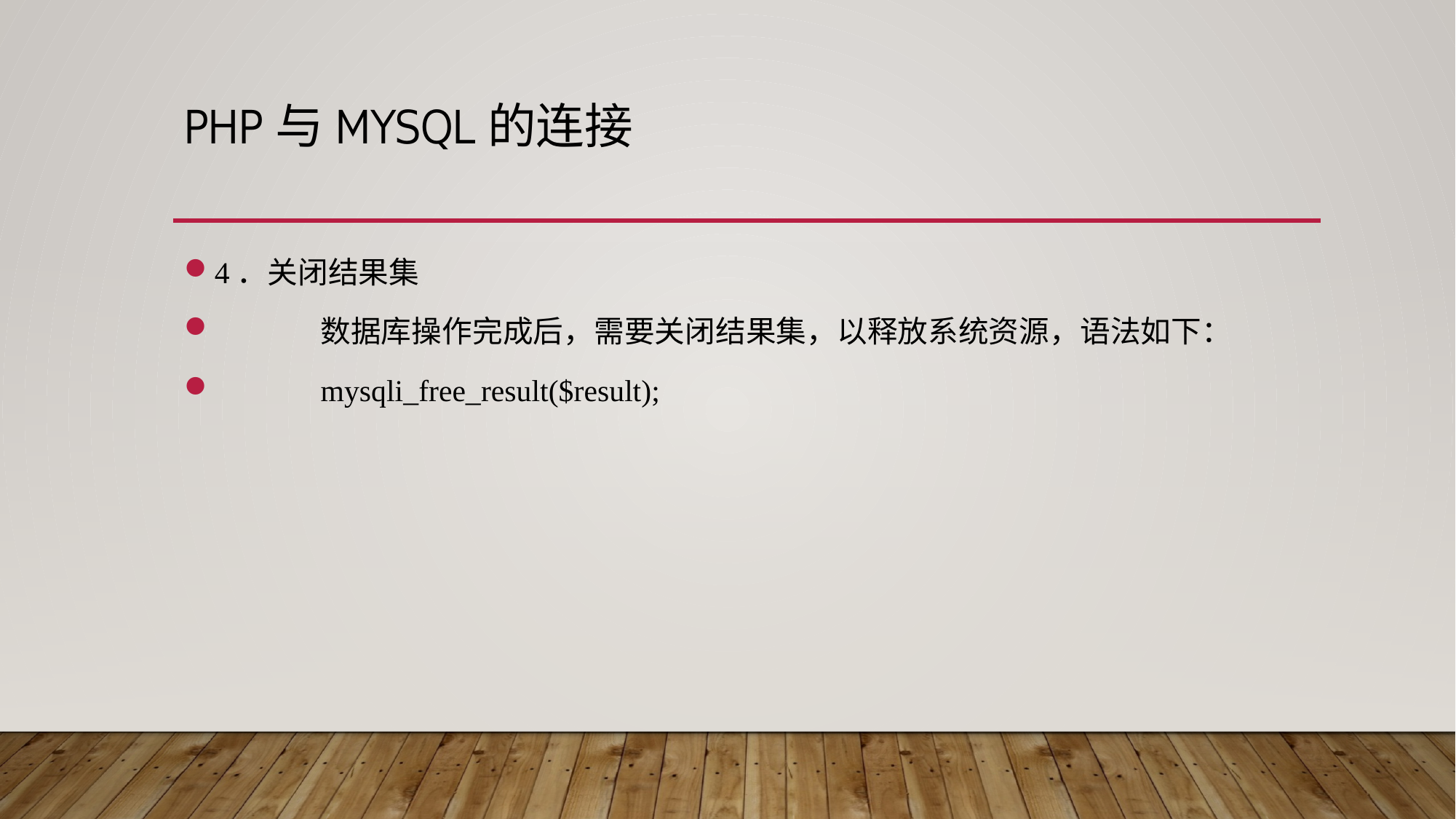

# php与mysql的连接
4．关闭结果集
	数据库操作完成后，需要关闭结果集，以释放系统资源，语法如下：
	mysqli_free_result($result);